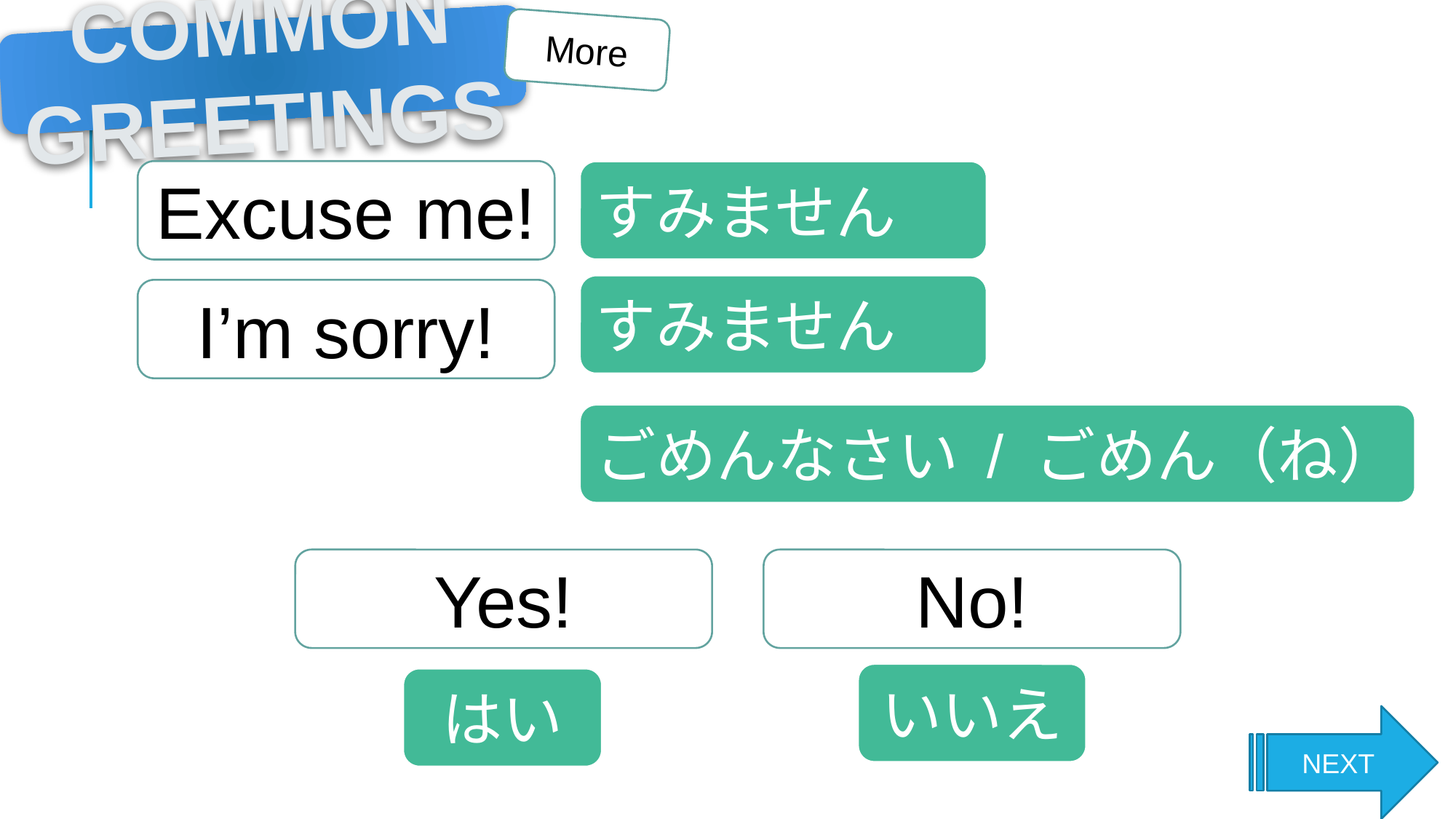

More
COMMON GREETINGS
Excuse me!
すみません
すみません
I’m sorry!
ごめんなさい / ごめん（ね）
Yes!
No!
いいえ
はい
NEXT